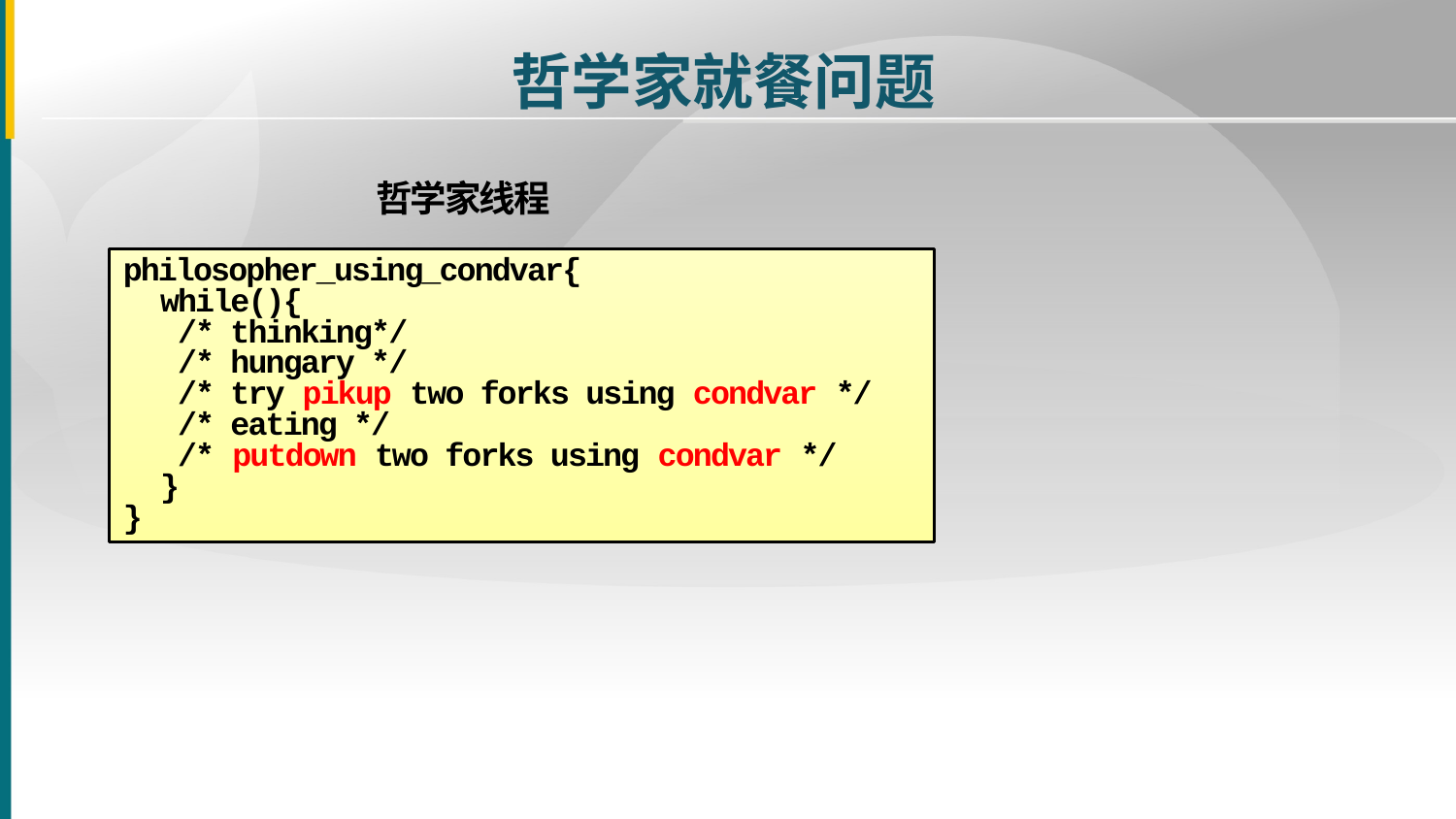

哲学家就餐问题
哲学家线程
philosopher_using_condvar{
  while(){
   /* thinking*/
   /* hungary */
   /* try pikup two forks using condvar */
   /* eating */
   /* putdown two forks using condvar */
  }
}